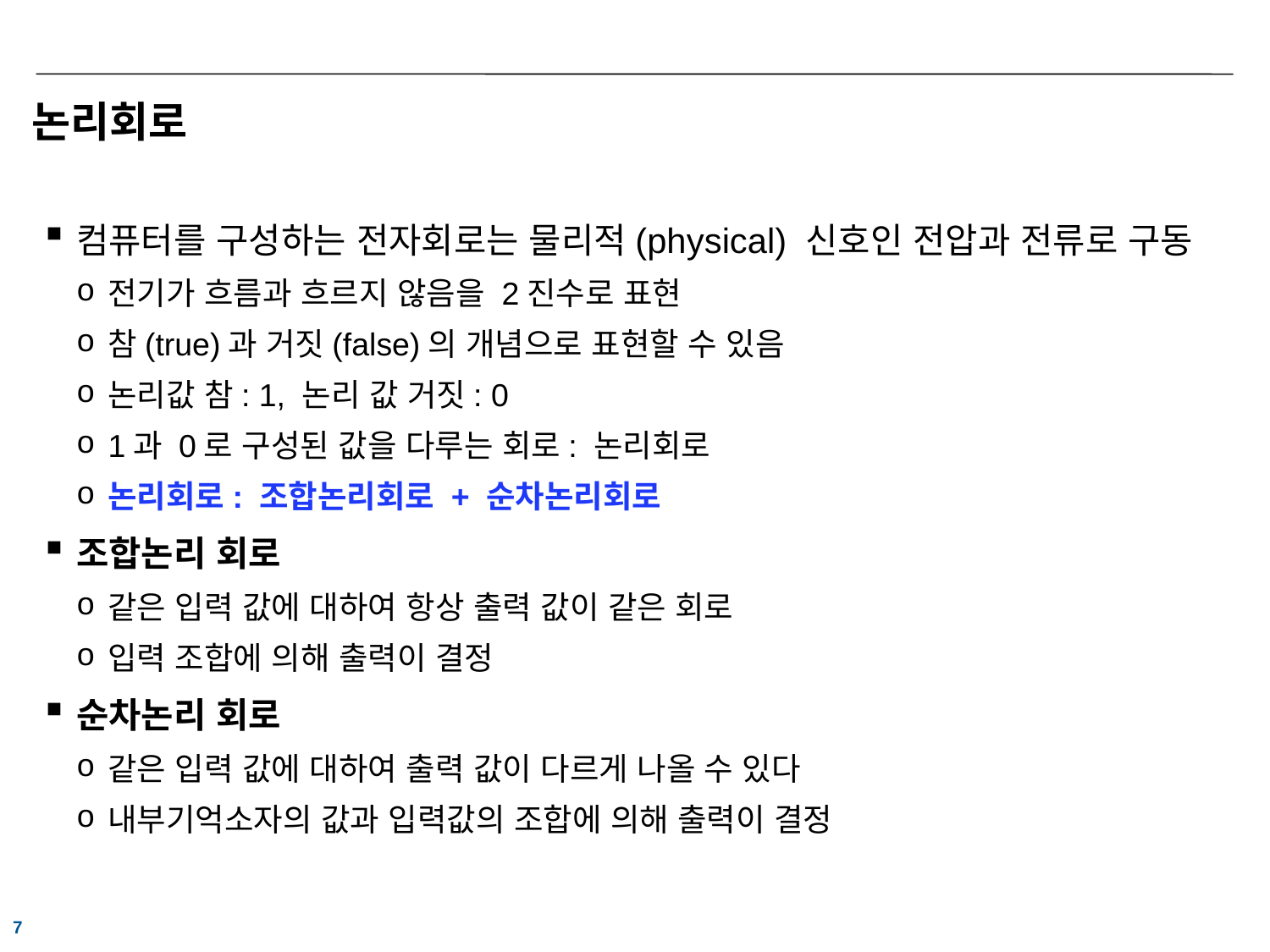

# 논리회로
컴퓨터를 구성하는 전자회로는 물리적(physical) 신호인 전압과 전류로 구동
전기가 흐름과 흐르지 않음을 2진수로 표현
참(true)과 거짓(false)의 개념으로 표현할 수 있음
논리값 참: 1, 논리 값 거짓: 0
1과 0로 구성된 값을 다루는 회로: 논리회로
논리회로: 조합논리회로 + 순차논리회로
조합논리 회로
같은 입력 값에 대하여 항상 출력 값이 같은 회로
입력 조합에 의해 출력이 결정
순차논리 회로
같은 입력 값에 대하여 출력 값이 다르게 나올 수 있다
내부기억소자의 값과 입력값의 조합에 의해 출력이 결정

7